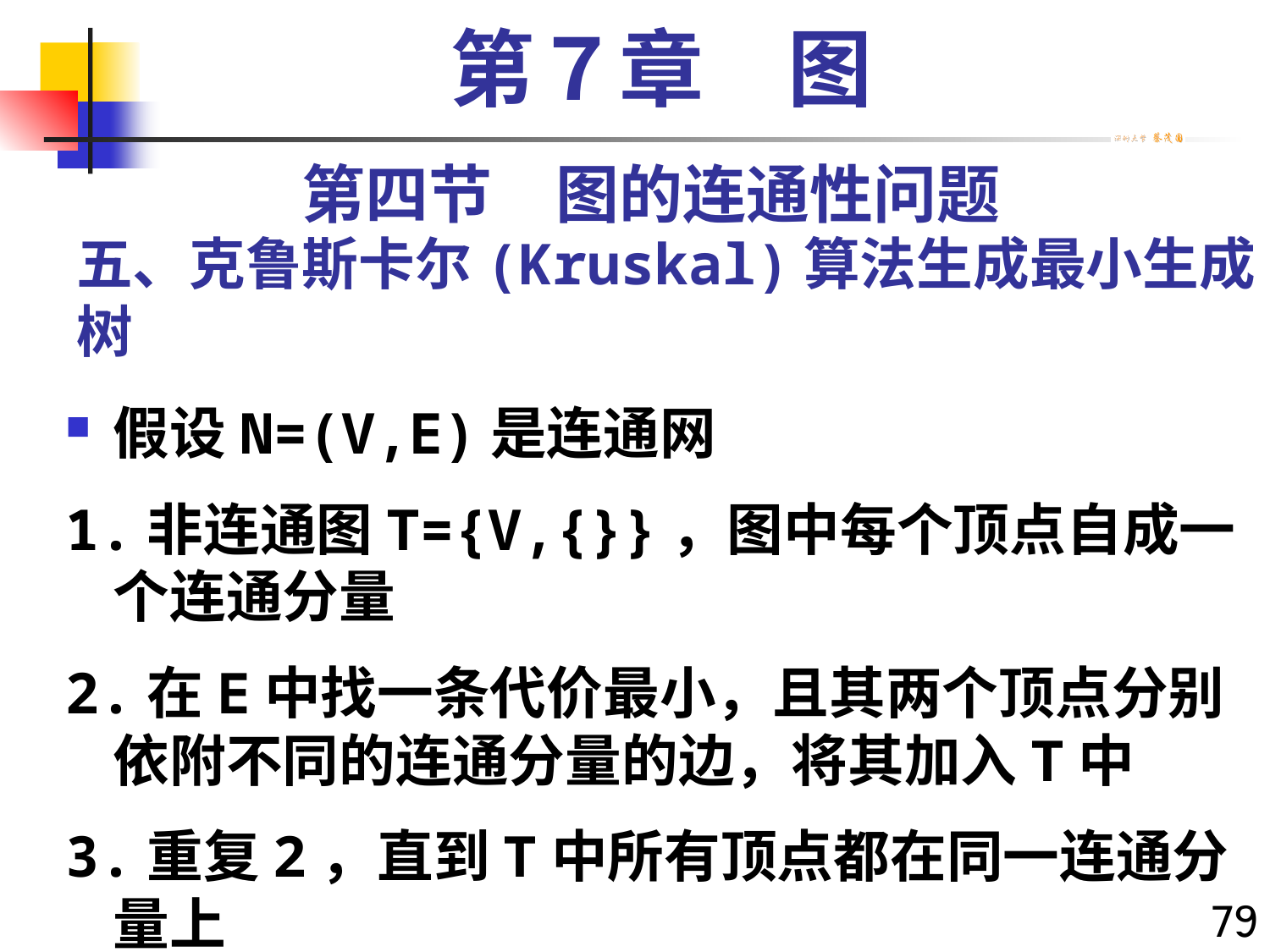

第７章　图
第四节　图的连通性问题
# 五、克鲁斯卡尔(Kruskal)算法生成最小生成树
假设N=(V,E)是连通网
1.非连通图T={V,{}}，图中每个顶点自成一个连通分量
2.在E中找一条代价最小，且其两个顶点分别依附不同的连通分量的边，将其加入T中
3.重复2，直到T中所有顶点都在同一连通分量上
79